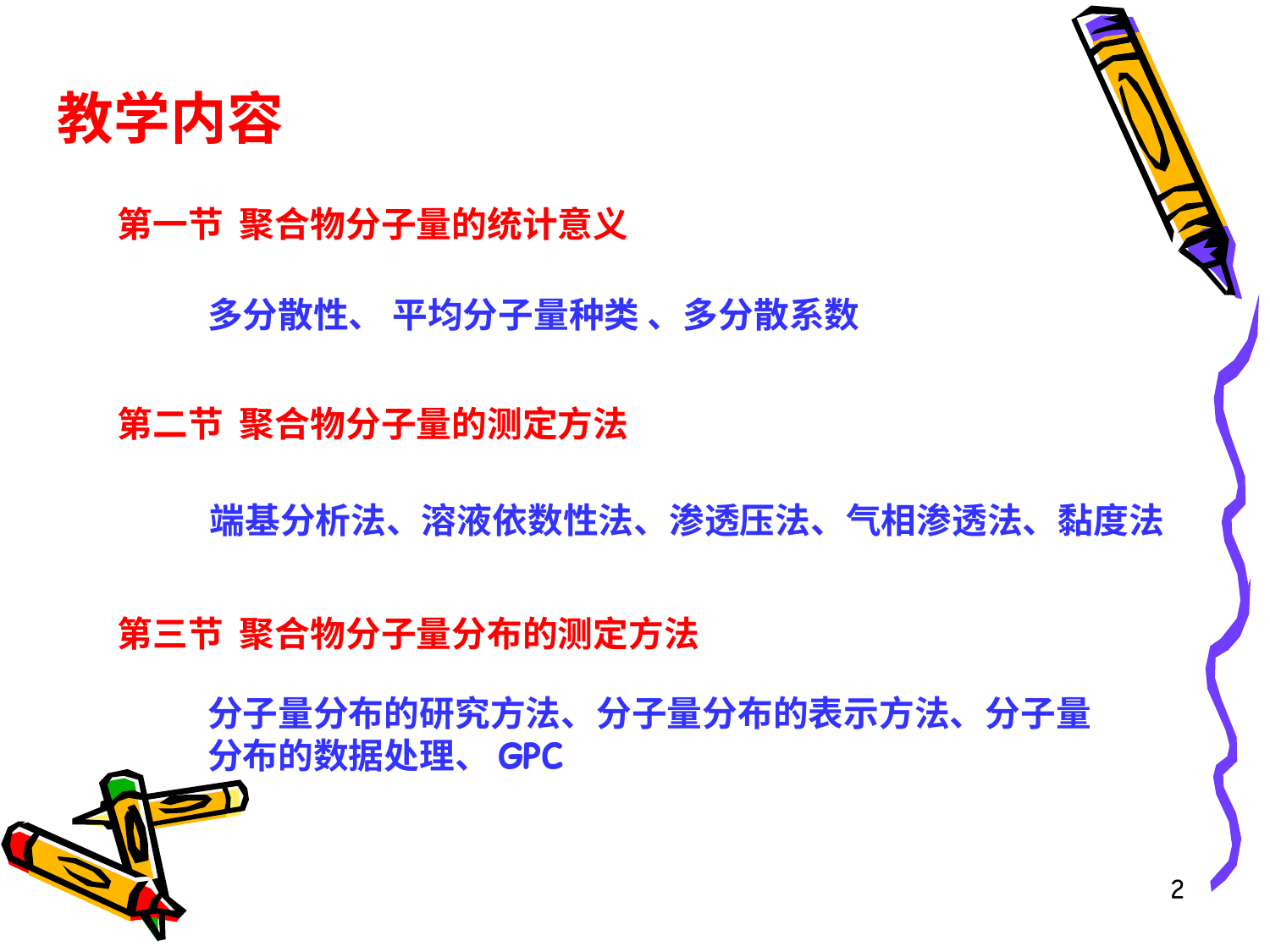

教学内容
第一节  聚合物分子量的统计意义
多分散性、 平均分子量种类 、多分散系数
第二节  聚合物分子量的测定方法
端基分析法、溶液依数性法、渗透压法、气相渗透法、黏度法
第三节  聚合物分子量分布的测定方法
分子量分布的研究方法、分子量分布的表示方法、分子量分布的数据处理、GPC
2